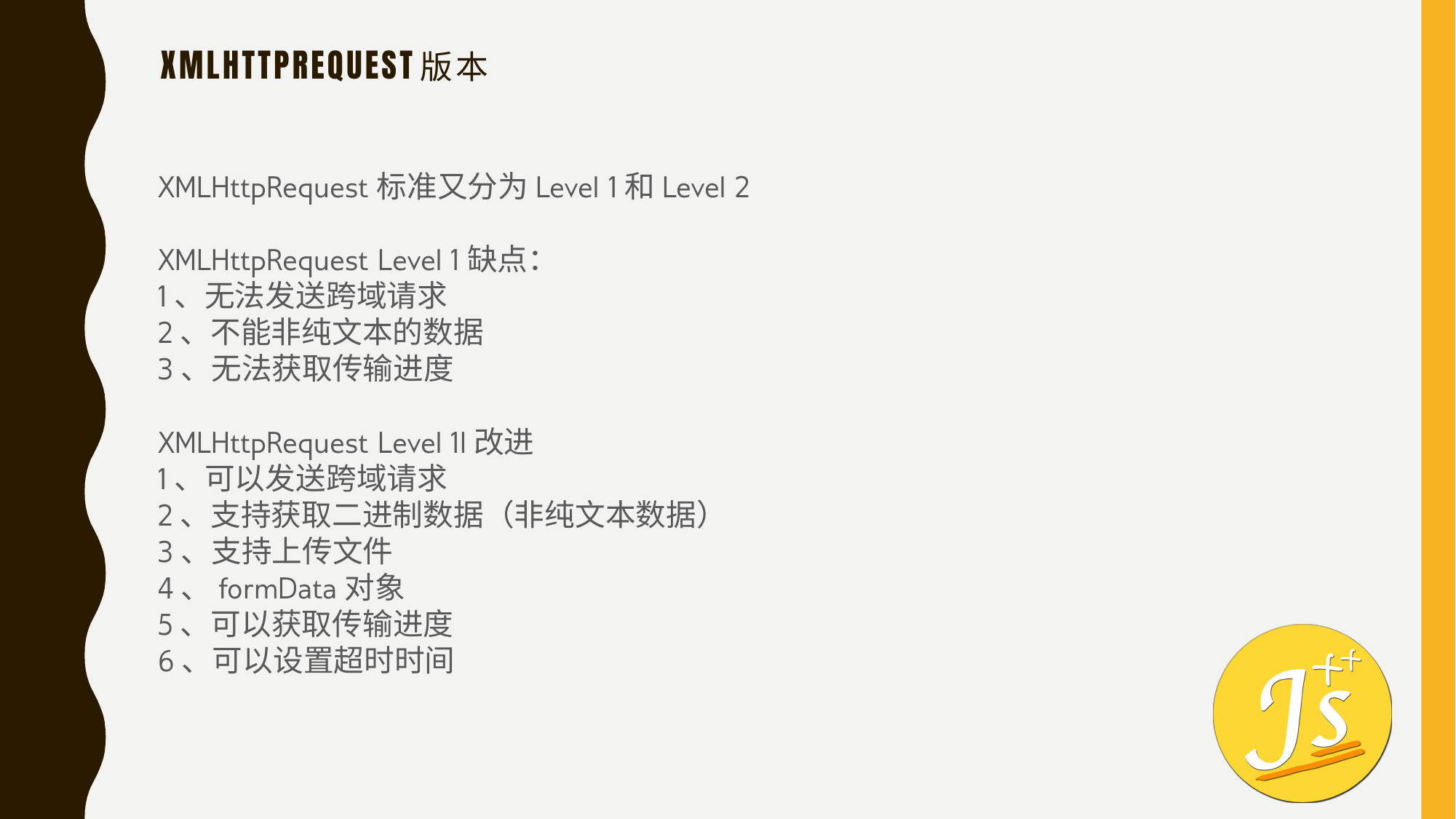

# Xmlhttprequest版本
XMLHttpRequest标准又分为Level 1和Level 2

XMLHttpRequest Level 1缺点：
1、无法发送跨域请求
2、不能非纯文本的数据
3、无法获取传输进度

XMLHttpRequest Level 1I改进
1、可以发送跨域请求
2、支持获取二进制数据（非纯文本数据）
3、支持上传文件
4、formData对象
5、可以获取传输进度
6、可以设置超时时间